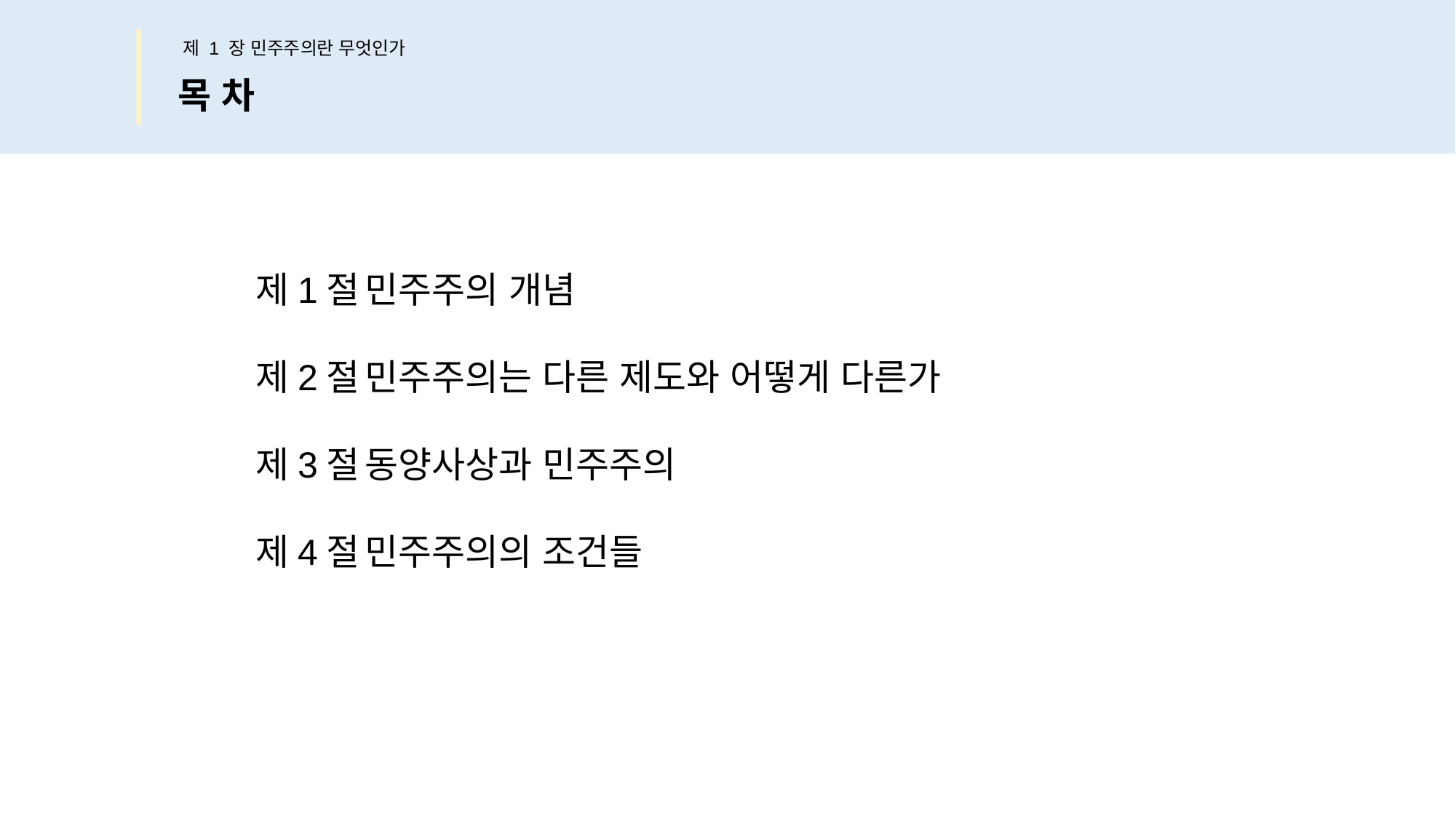

제 1 장 민주주의란 무엇인가
목 차
제1절	민주주의 개념
제2절	민주주의는 다른 제도와 어떻게 다른가
제3절	동양사상과 민주주의
제4절	민주주의의 조건들